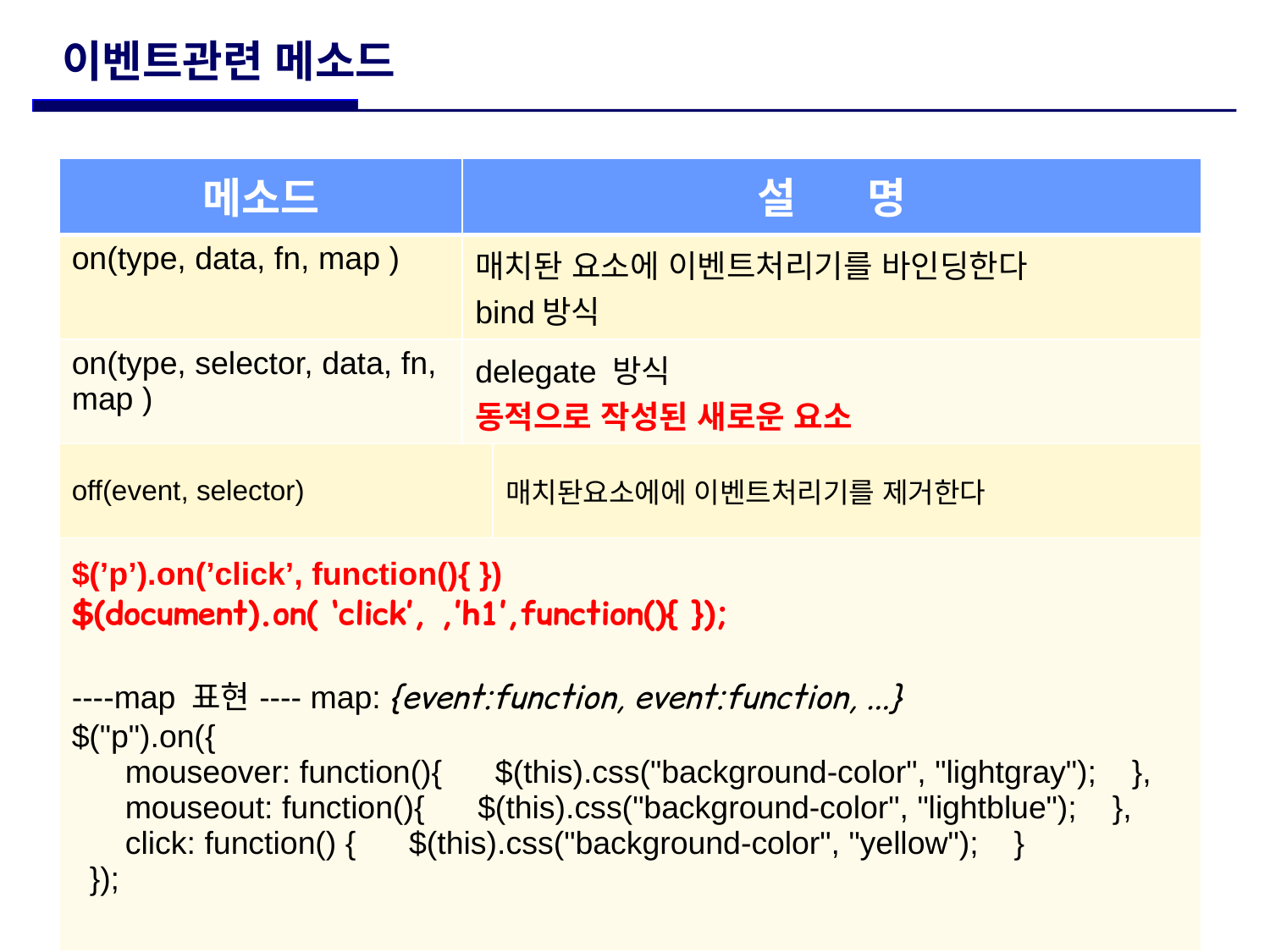

# 이벤트관련 메소드
| 메소드 | 설 명 |  |
| --- | --- | --- |
| on(type, data, fn, map ) | 매치돤 요소에 이벤트처리기를 바인딩한다 bind방식 |  |
| on(type, selector, data, fn, map ) | delegate 방식 동적으로 작성된 새로운 요소 |  |
| off(event, selector) |  | 매치돤요소에에 이벤트처리기를 제거한다 |
| $(’p’).on(’click’, function(){ }) $(document).on( ‘click’, ,’h1’,function(){ }); ----map 표현---- map: {event:function, event:function, ...} $("p").on({ mouseover: function(){ $(this).css("background-color", "lightgray"); }, mouseout: function(){ $(this).css("background-color", "lightblue"); }, click: function() { $(this).css("background-color", "yellow"); } }); |  |  |
 메소드2